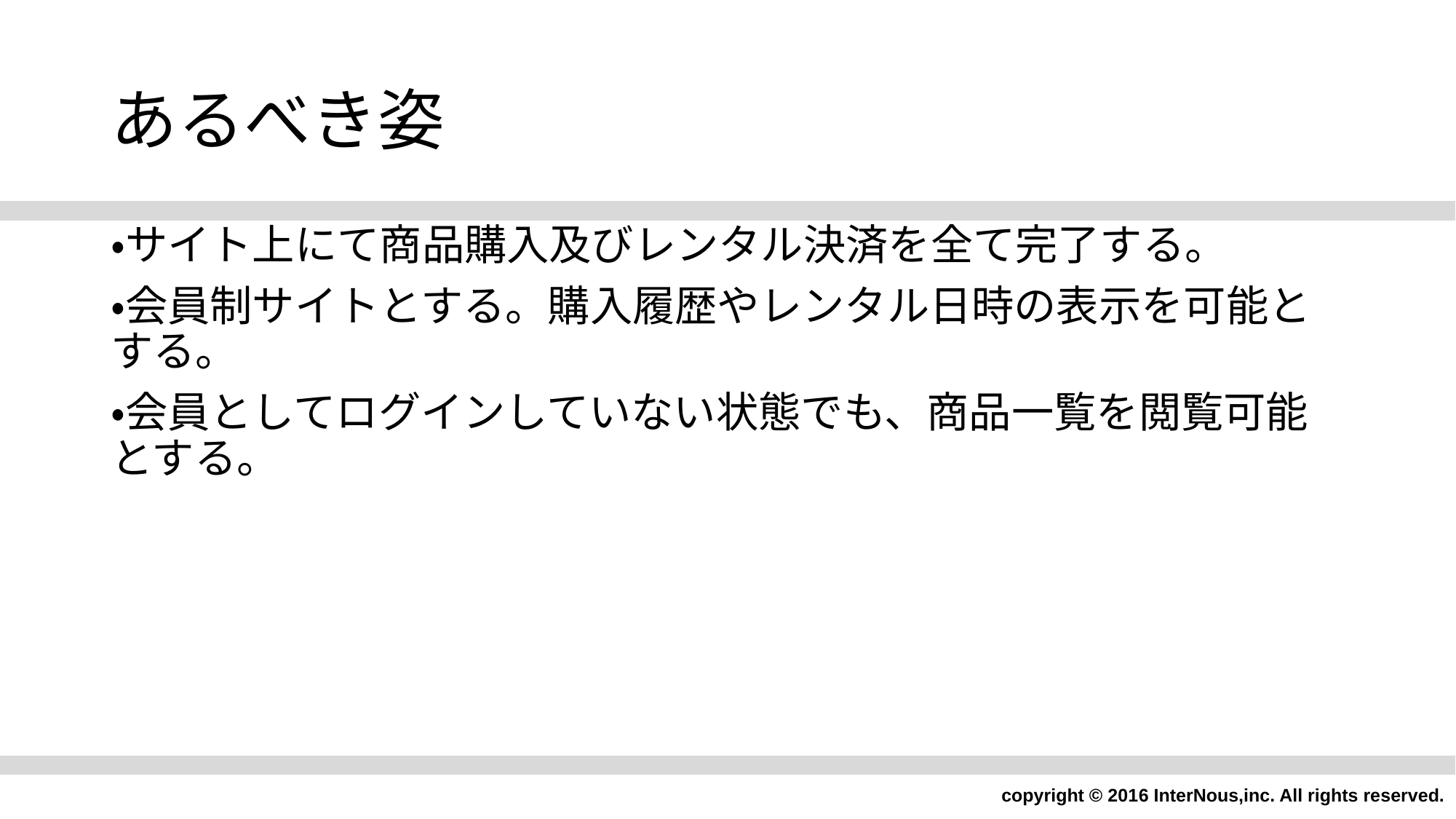

# あるべき姿

・サイト上にて商品購入及びレンタル決済を全て完了する。
・会員制サイトとする。購入履歴やレンタル日時の表示を可能とする。
・会員としてログインしていない状態でも、商品一覧を閲覧可能とする。

copyright © 2016 InterNous,inc. All rights reserved.